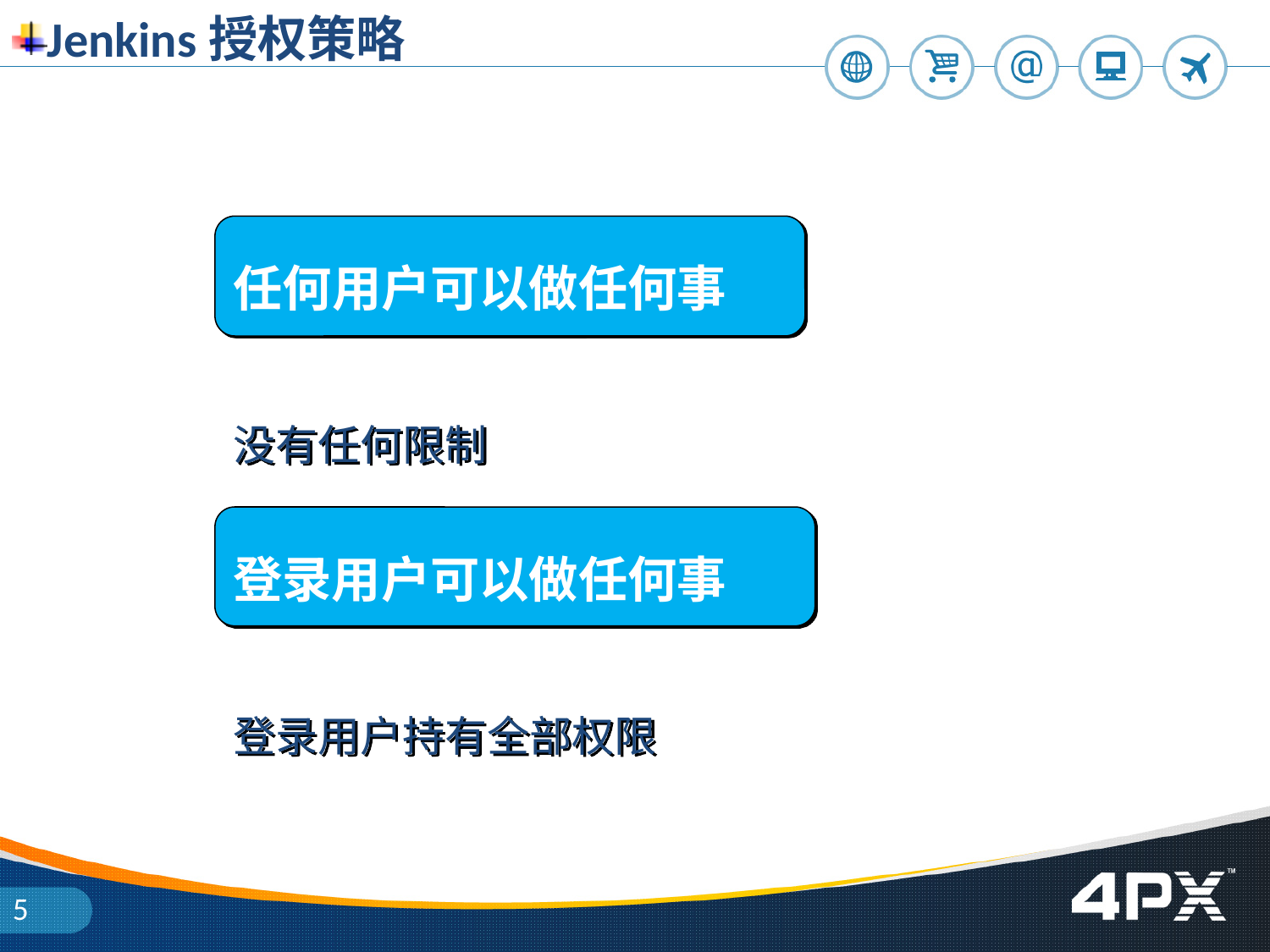

Jenkins授权策略
任何用户可以做任何事

没有任何限制
登录用户可以做任何事

登录用户持有全部权限
5